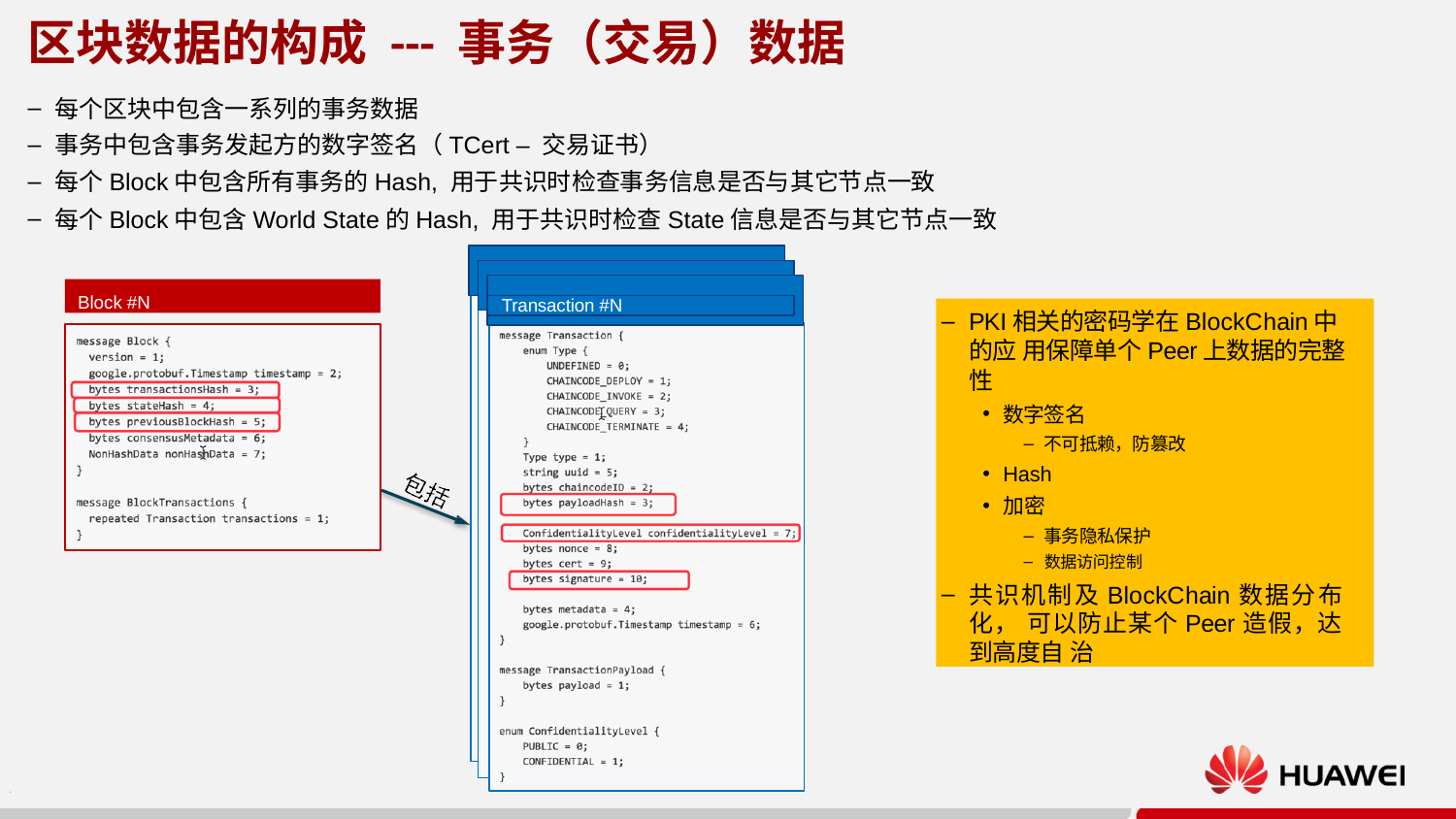

# 区块数据的构成 --- 事务（交易）数据
每个区块中包含一系列的事务数据
事务中包含事务发起方的数字签名（TCert – 交易证书）
每个Block中包含所有事务的Hash, 用于共识时检查事务信息是否与其它节点一致
每个Block中包含World State的Hash, 用于共识时检查State信息是否与其它节点一致

Transaction #N

Transaction #N
Block #N

Transaction #N
PKI相关的密码学在BlockChain中的应 用保障单个Peer上数据的完整性
数字签名
不可抵赖，防篡改
Hash
加密
事务隐私保护
数据访问控制
共识机制及BlockChain数据分布化， 可以防止某个Peer造假，达到高度自 治

9